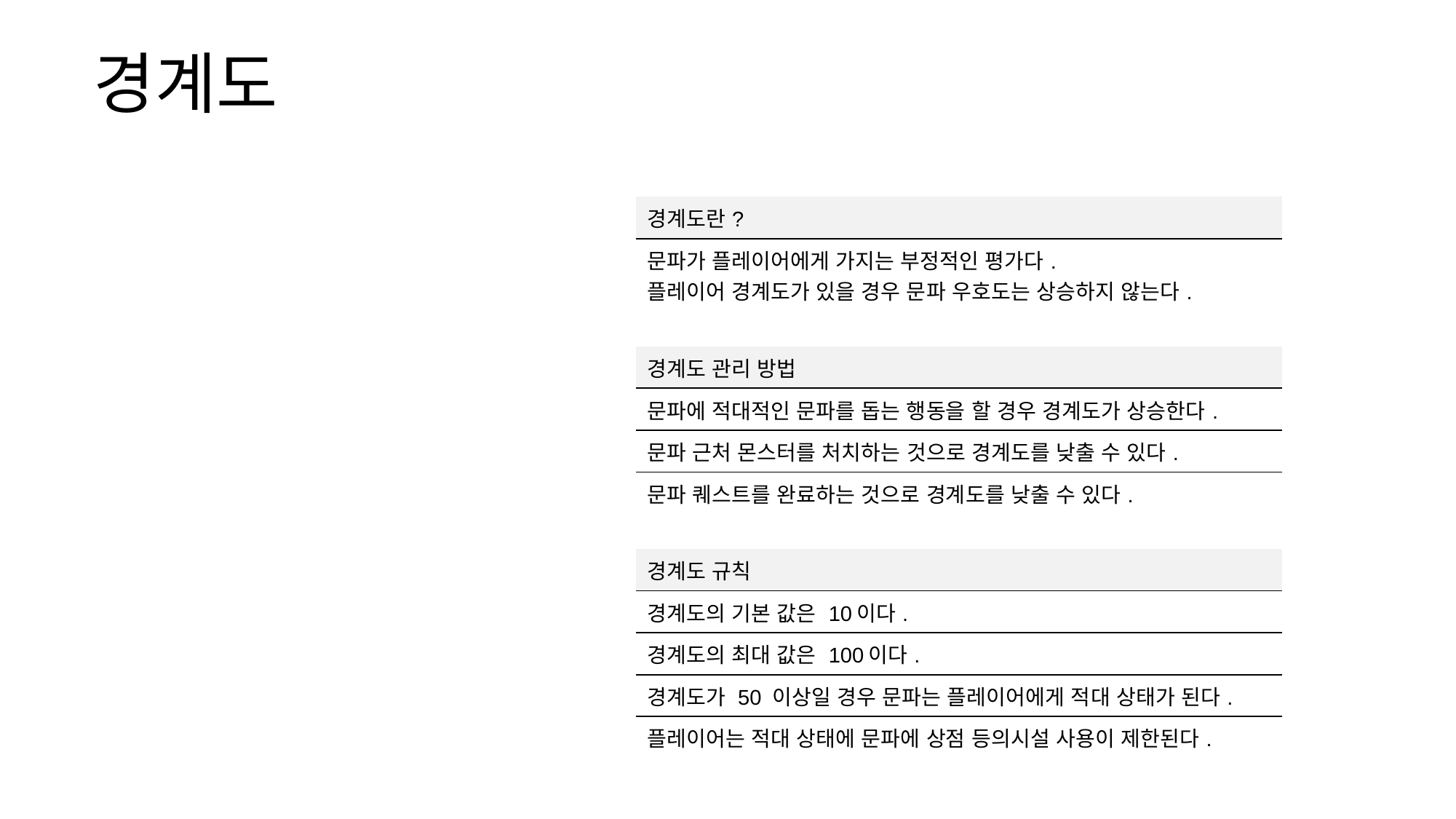

경계도
| 경계도란? |
| --- |
| 문파가 플레이어에게 가지는 부정적인 평가다. 플레이어 경계도가 있을 경우 문파 우호도는 상승하지 않는다. |
|  |
| 경계도 관리 방법 |
| 문파에 적대적인 문파를 돕는 행동을 할 경우 경계도가 상승한다. |
| 문파 근처 몬스터를 처치하는 것으로 경계도를 낮출 수 있다. |
| 문파 퀘스트를 완료하는 것으로 경계도를 낮출 수 있다. |
|  |
| 경계도 규칙 |
| 경계도의 기본 값은 10이다. |
| 경계도의 최대 값은 100이다. |
| 경계도가 50 이상일 경우 문파는 플레이어에게 적대 상태가 된다. |
| 플레이어는 적대 상태에 문파에 상점 등의시설 사용이 제한된다. |